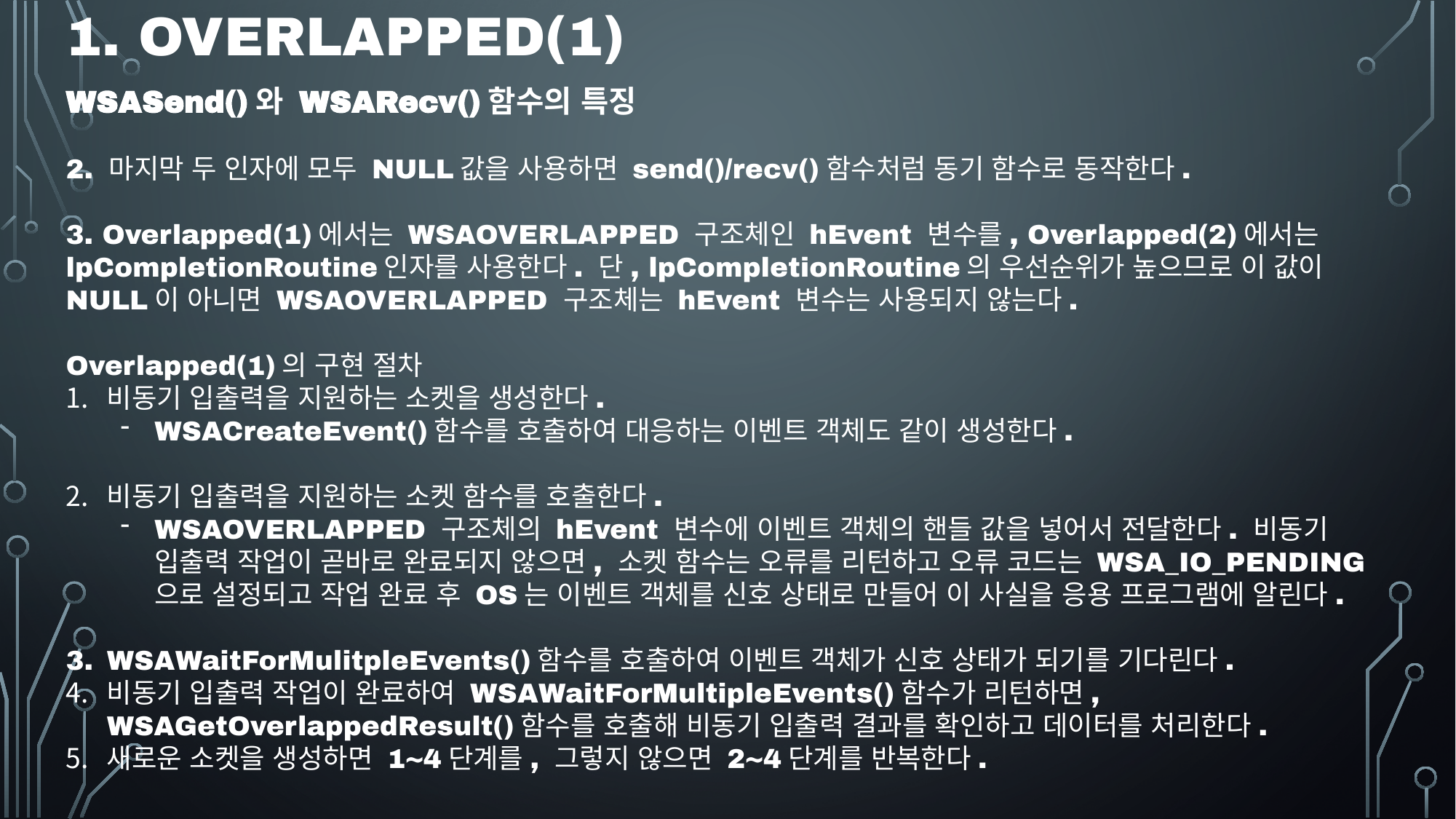

# 1. Overlapped(1)
WSASend()와 WSARecv()함수의 특징

2. 마지막 두 인자에 모두 NULL값을 사용하면 send()/recv()함수처럼 동기 함수로 동작한다.

3. Overlapped(1)에서는 WSAOVERLAPPED 구조체인 hEvent 변수를, Overlapped(2)에서는 lpCompletionRoutine인자를 사용한다. 단, lpCompletionRoutine의 우선순위가 높으므로 이 값이 NULL이 아니면 WSAOVERLAPPED 구조체는 hEvent 변수는 사용되지 않는다.

Overlapped(1)의 구현 절차
비동기 입출력을 지원하는 소켓을 생성한다.
WSACreateEvent()함수를 호출하여 대응하는 이벤트 객체도 같이 생성한다.

비동기 입출력을 지원하는 소켓 함수를 호출한다.
WSAOVERLAPPED 구조체의 hEvent 변수에 이벤트 객체의 핸들 값을 넣어서 전달한다. 비동기 입출력 작업이 곧바로 완료되지 않으면, 소켓 함수는 오류를 리턴하고 오류 코드는 WSA_IO_PENDING으로 설정되고 작업 완료 후 OS는 이벤트 객체를 신호 상태로 만들어 이 사실을 응용 프로그램에 알린다.

WSAWaitForMulitpleEvents()함수를 호출하여 이벤트 객체가 신호 상태가 되기를 기다린다.
비동기 입출력 작업이 완료하여 WSAWaitForMultipleEvents()함수가 리턴하면, WSAGetOverlappedResult()함수를 호출해 비동기 입출력 결과를 확인하고 데이터를 처리한다.
새로운 소켓을 생성하면 1~4단계를, 그렇지 않으면 2~4단계를 반복한다.